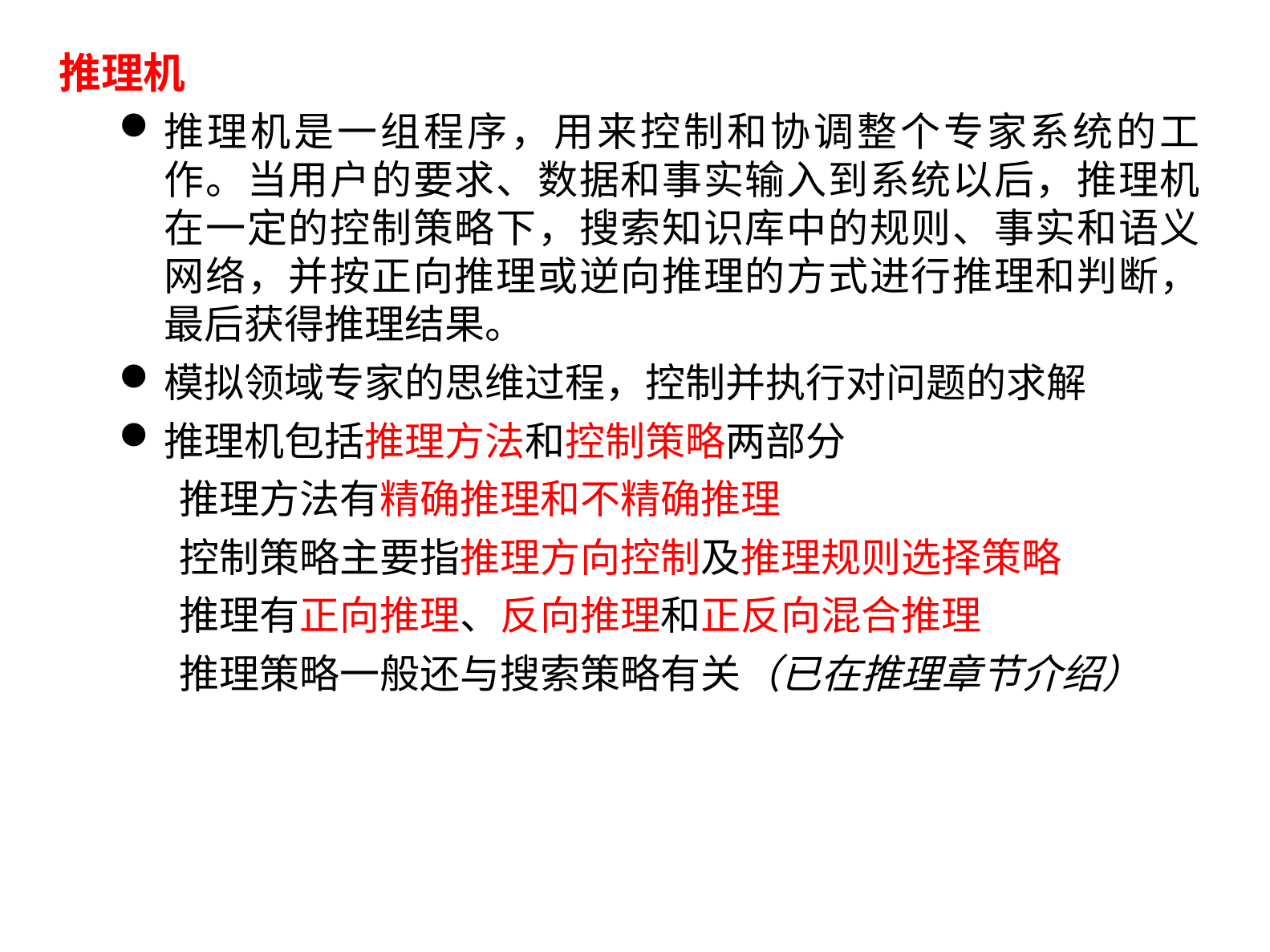

推理机
推理机是一组程序，用来控制和协调整个专家系统的工作。当用户的要求、数据和事实输入到系统以后，推理机在一定的控制策略下，搜索知识库中的规则、事实和语义网络，并按正向推理或逆向推理的方式进行推理和判断，最后获得推理结果。
模拟领域专家的思维过程，控制并执行对问题的求解
推理机包括推理方法和控制策略两部分
推理方法有精确推理和不精确推理
控制策略主要指推理方向控制及推理规则选择策略
推理有正向推理、反向推理和正反向混合推理
推理策略一般还与搜索策略有关（已在推理章节介绍）